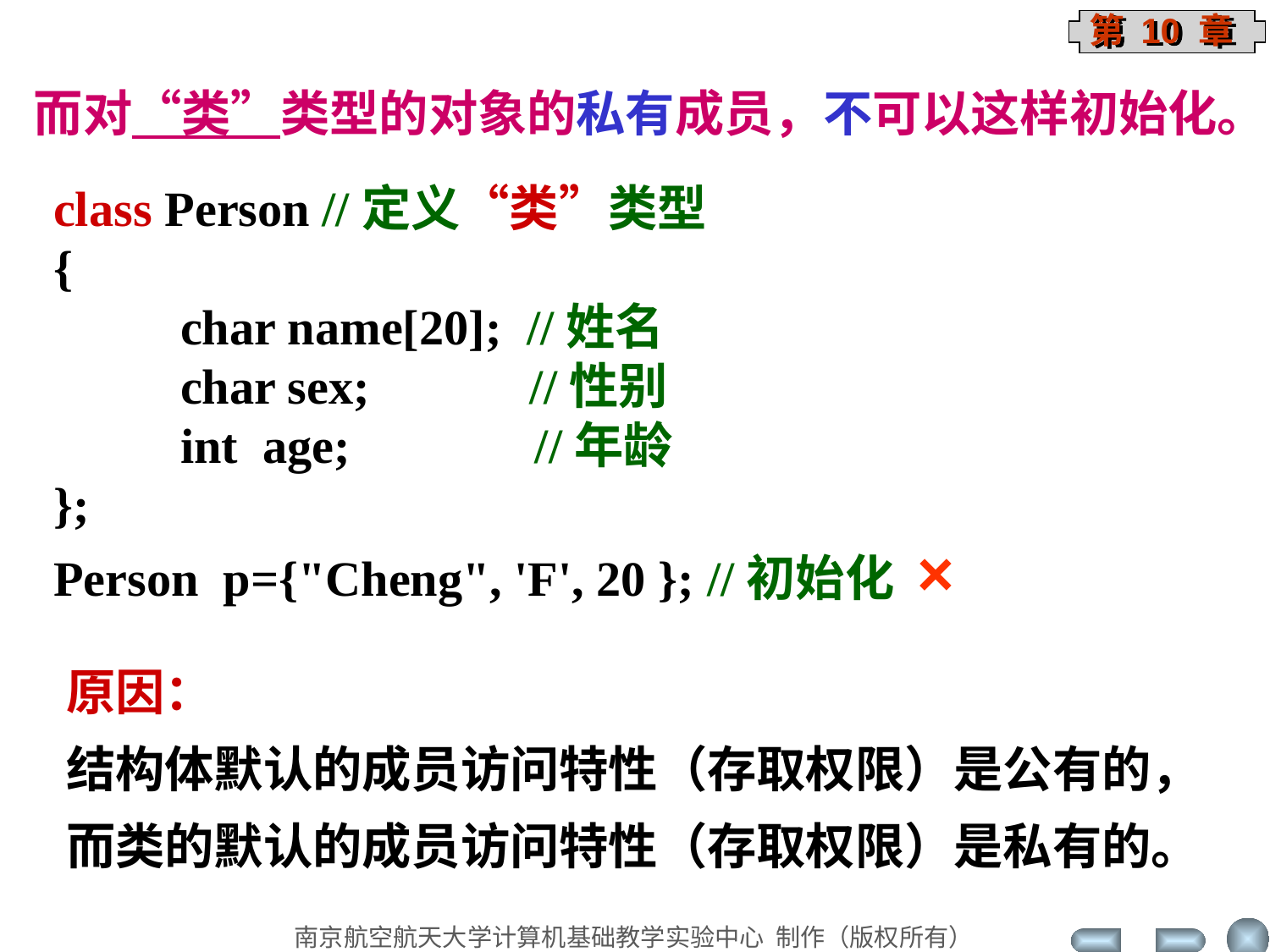

而对“类”类型的对象的私有成员，不可以这样初始化。
class Person //定义“类”类型
{
	char name[20];  //姓名
	char sex;             //性别
	int  age;               //年龄
};
Person  p={"Cheng", 'F', 20 }; //初始化 ×
原因：
结构体默认的成员访问特性（存取权限）是公有的，
而类的默认的成员访问特性（存取权限）是私有的。